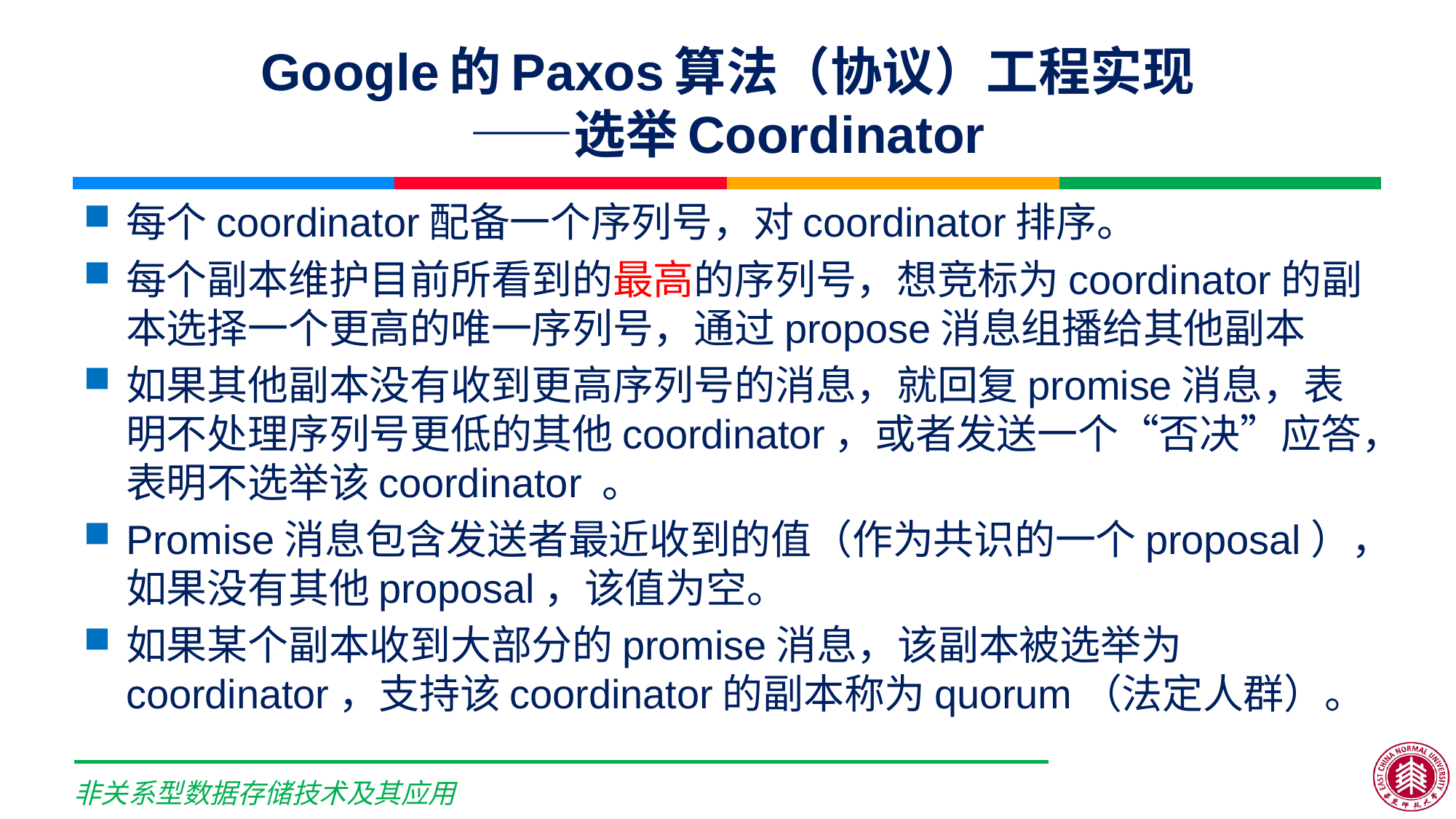

# Google的Paxos算法（协议）工程实现 ——选举Coordinator
每个coordinator配备一个序列号，对coordinator排序。
每个副本维护目前所看到的最高的序列号，想竞标为coordinator的副本选择一个更高的唯一序列号，通过propose消息组播给其他副本
如果其他副本没有收到更高序列号的消息，就回复promise消息，表明不处理序列号更低的其他coordinator，或者发送一个“否决”应答，表明不选举该coordinator 。
Promise消息包含发送者最近收到的值（作为共识的一个proposal），如果没有其他proposal，该值为空。
如果某个副本收到大部分的promise消息，该副本被选举为coordinator，支持该coordinator的副本称为quorum（法定人群）。